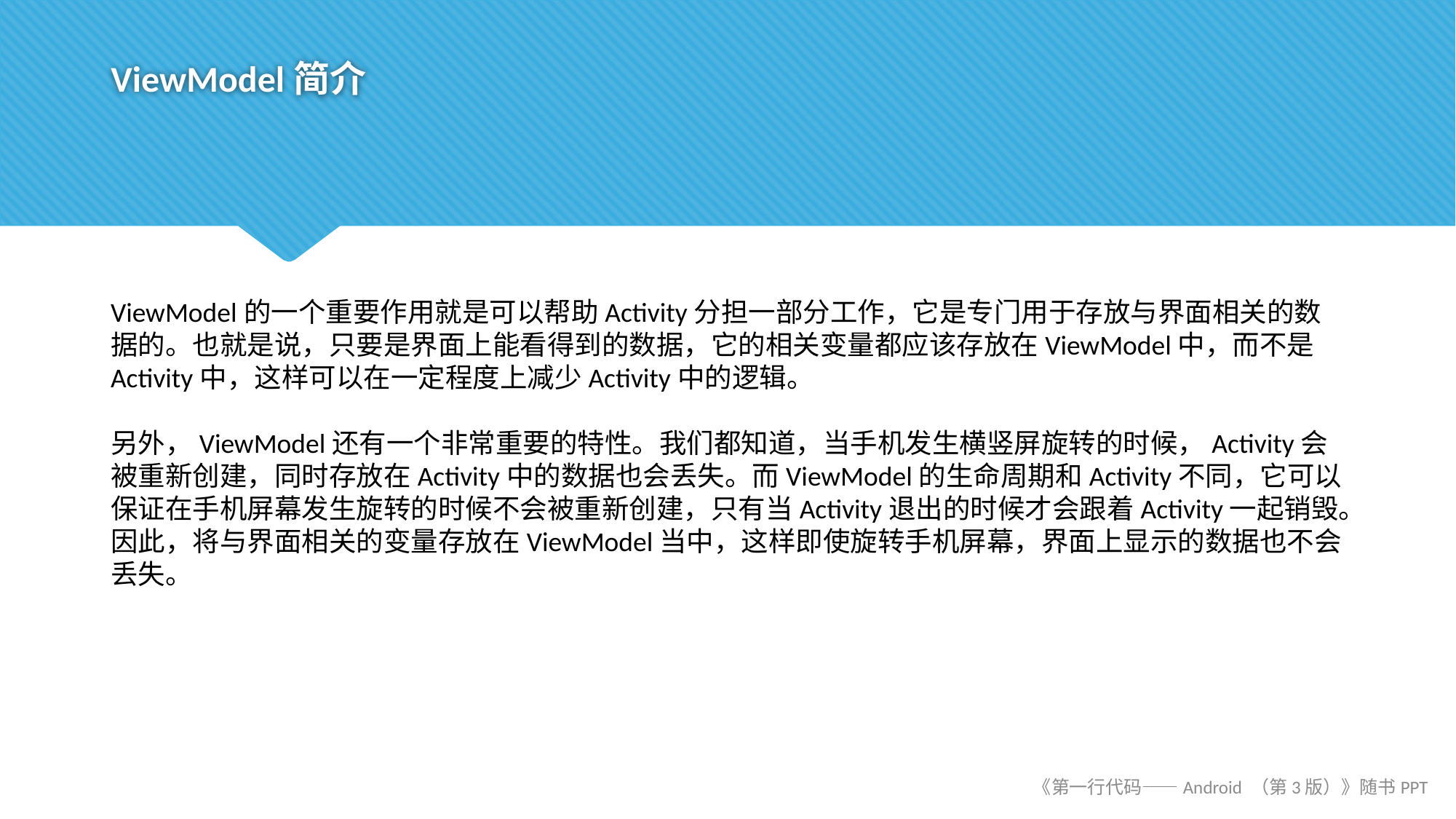

# ViewModel简介
ViewModel的一个重要作用就是可以帮助Activity分担一部分工作，它是专门用于存放与界面相关的数据的。也就是说，只要是界面上能看得到的数据，它的相关变量都应该存放在ViewModel中，而不是Activity中，这样可以在一定程度上减少Activity中的逻辑。

另外，ViewModel还有一个非常重要的特性。我们都知道，当手机发生横竖屏旋转的时候，Activity会被重新创建，同时存放在Activity中的数据也会丢失。而ViewModel的生命周期和Activity不同，它可以保证在手机屏幕发生旋转的时候不会被重新创建，只有当Activity退出的时候才会跟着Activity一起销毁。因此，将与界面相关的变量存放在ViewModel当中，这样即使旋转手机屏幕，界面上显示的数据也不会丢失。